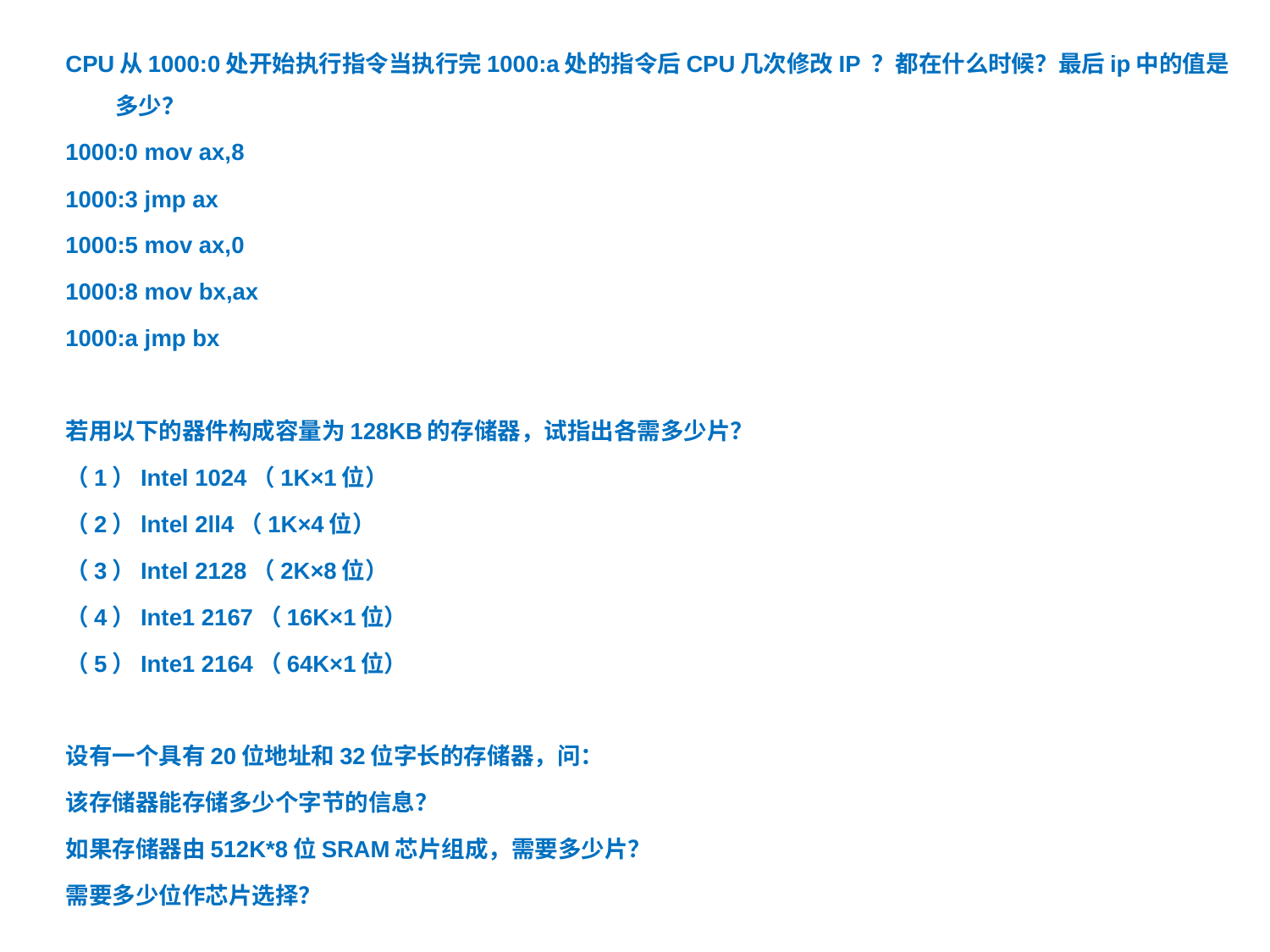

CPU从1000:0处开始执行指令当执行完1000:a处的指令后CPU几次修改IP ？都在什么时候？最后ip中的值是多少？
1000:0 mov ax,8
1000:3 jmp ax
1000:5 mov ax,0
1000:8 mov bx,ax
1000:a jmp bx

若用以下的器件构成容量为128KB的存储器，试指出各需多少片？
（1）Intel 1024（1K×1位）
（2）lntel 2ll4（1K×4位）
（3）Intel 2128（2K×8位）
（4）Inte1 2167（16K×1位）
（5）Inte1 2164（64K×1位）

设有一个具有20位地址和32位字长的存储器，问：
该存储器能存储多少个字节的信息？
如果存储器由512K*8位SRAM芯片组成，需要多少片？
需要多少位作芯片选择？